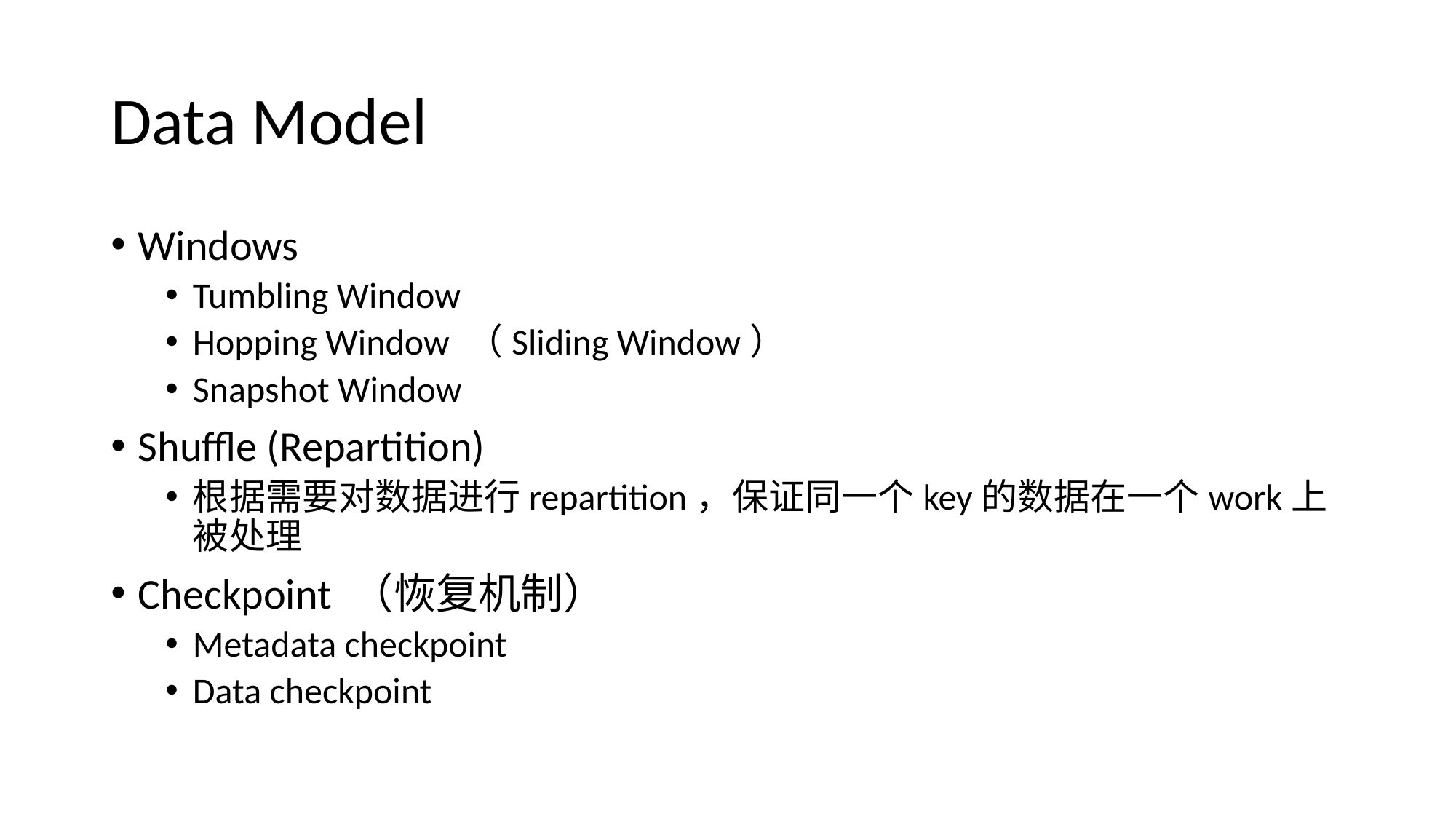

# Data Model
Windows
Tumbling Window
Hopping Window （Sliding Window）
Snapshot Window
Shuffle (Repartition)
根据需要对数据进行repartition，保证同一个key的数据在一个work上被处理
Checkpoint （恢复机制）
Metadata checkpoint
Data checkpoint